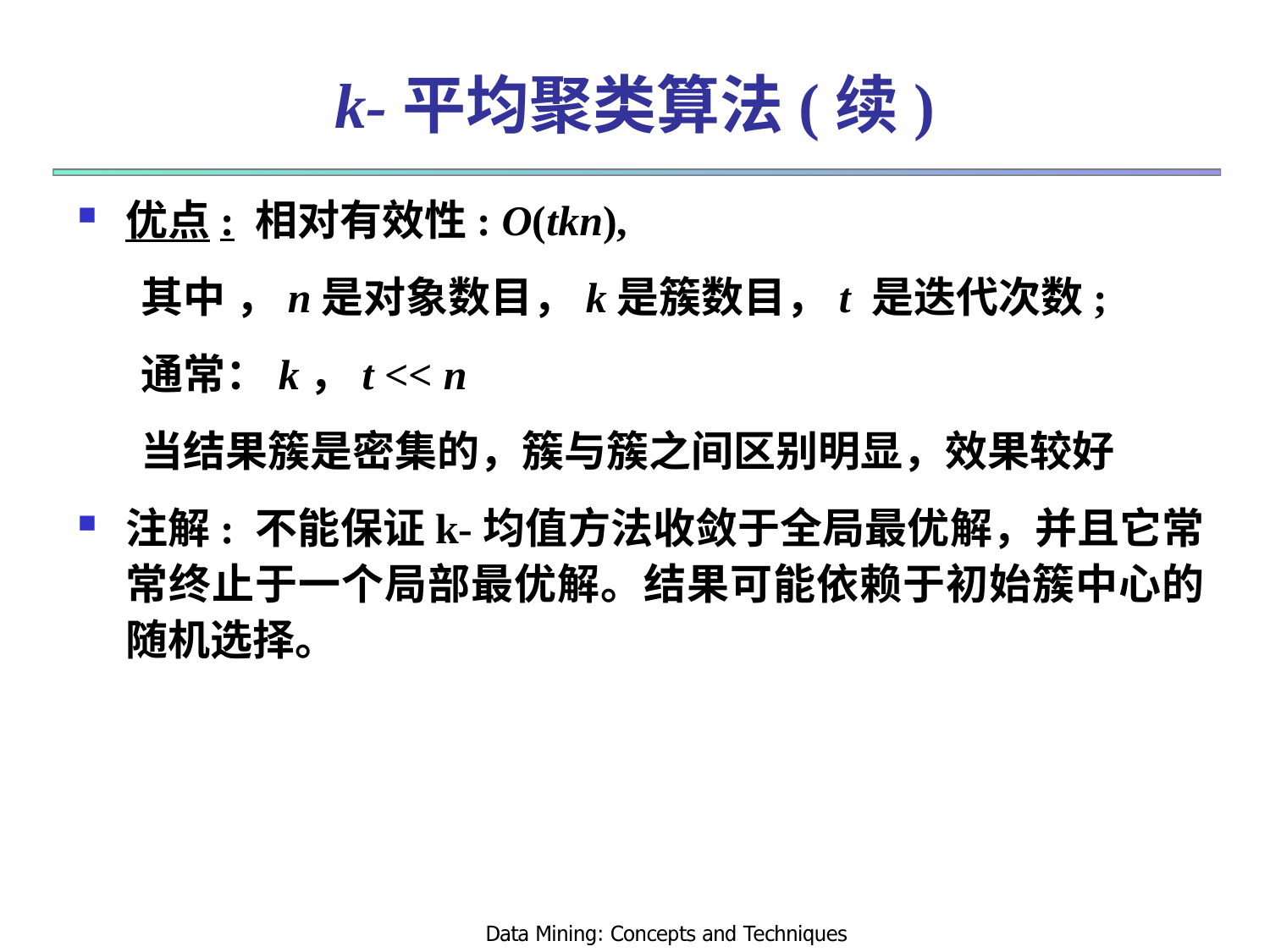

# k-平均聚类算法(续)
优点: 相对有效性: O(tkn),
其中 ，n是对象数目，k是簇数目，t 是迭代次数;
通常：k，t << n
当结果簇是密集的，簇与簇之间区别明显，效果较好
注解: 不能保证k-均值方法收敛于全局最优解，并且它常常终止于一个局部最优解。结果可能依赖于初始簇中心的随机选择。
Data Mining: Concepts and Techniques
20